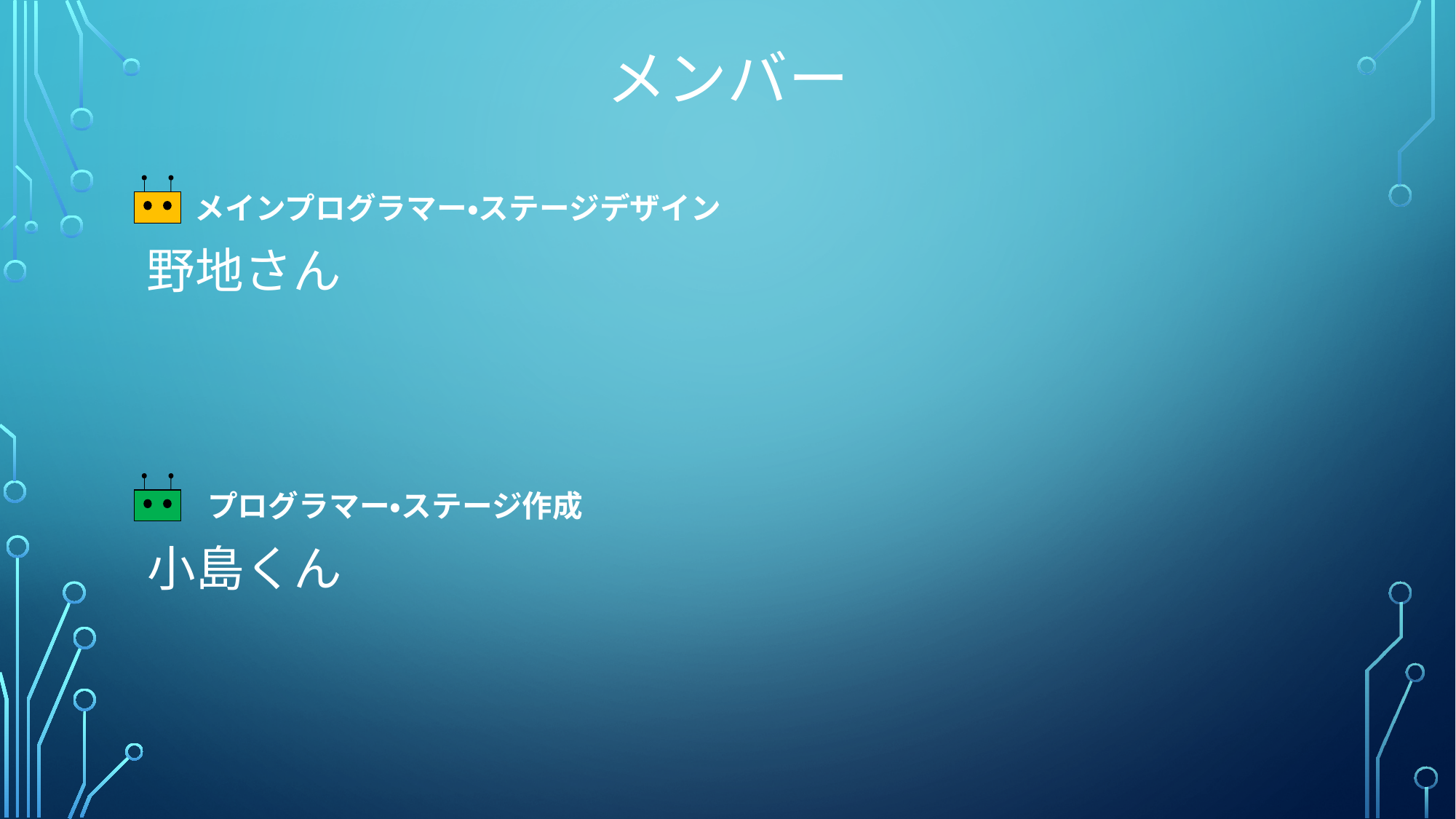

メンバー

メインプログラマー・ステージデザイン
野地さん

プログラマー・ステージ作成
小島くん